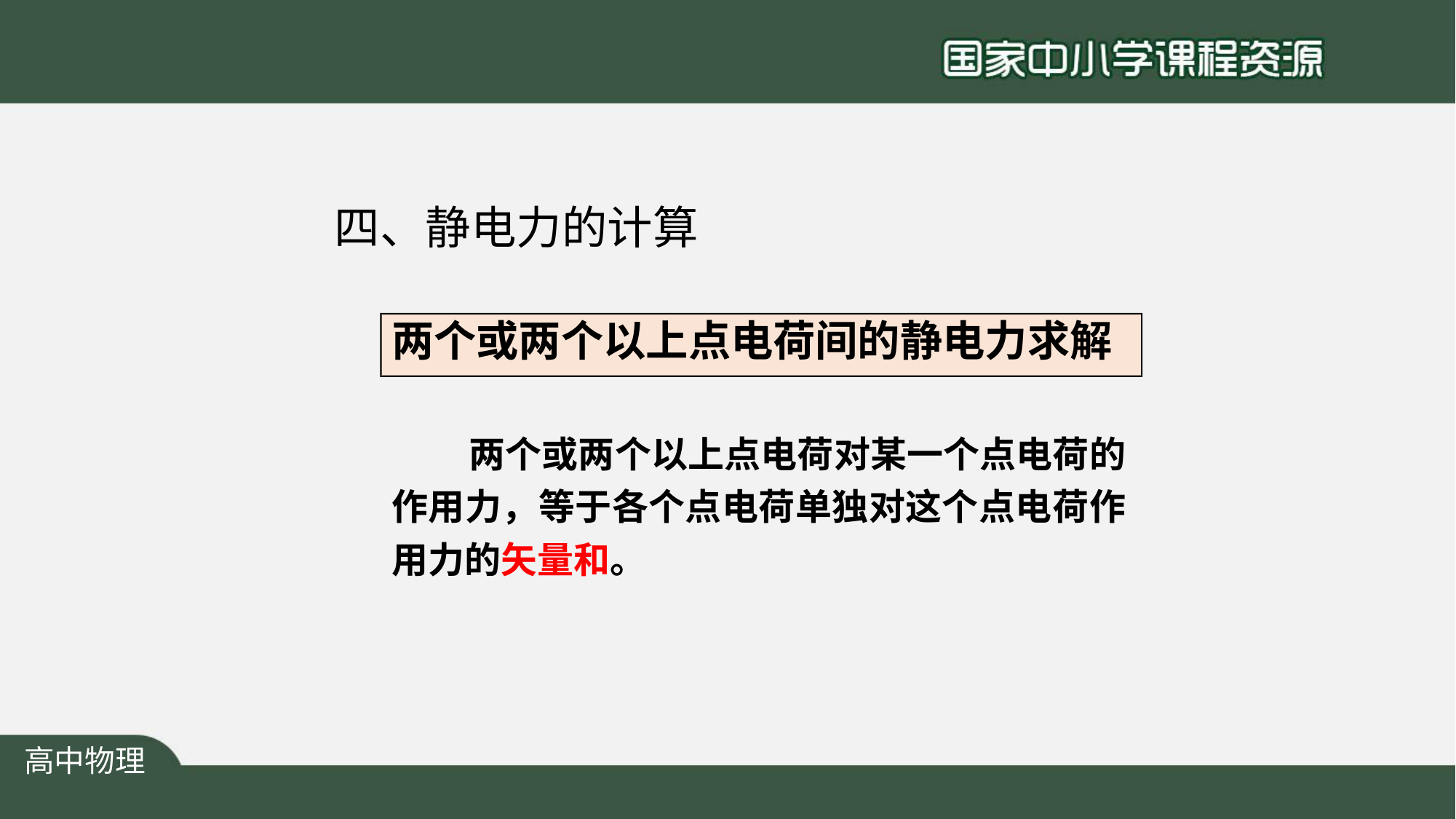

# 四、静电力的计算
两个或两个以上点电荷间的静电力求解

两个或两个以上点电荷对某一个点电荷的 作用力，等于各个点电荷单独对这个点电荷作 用力的矢量和。

高中物理